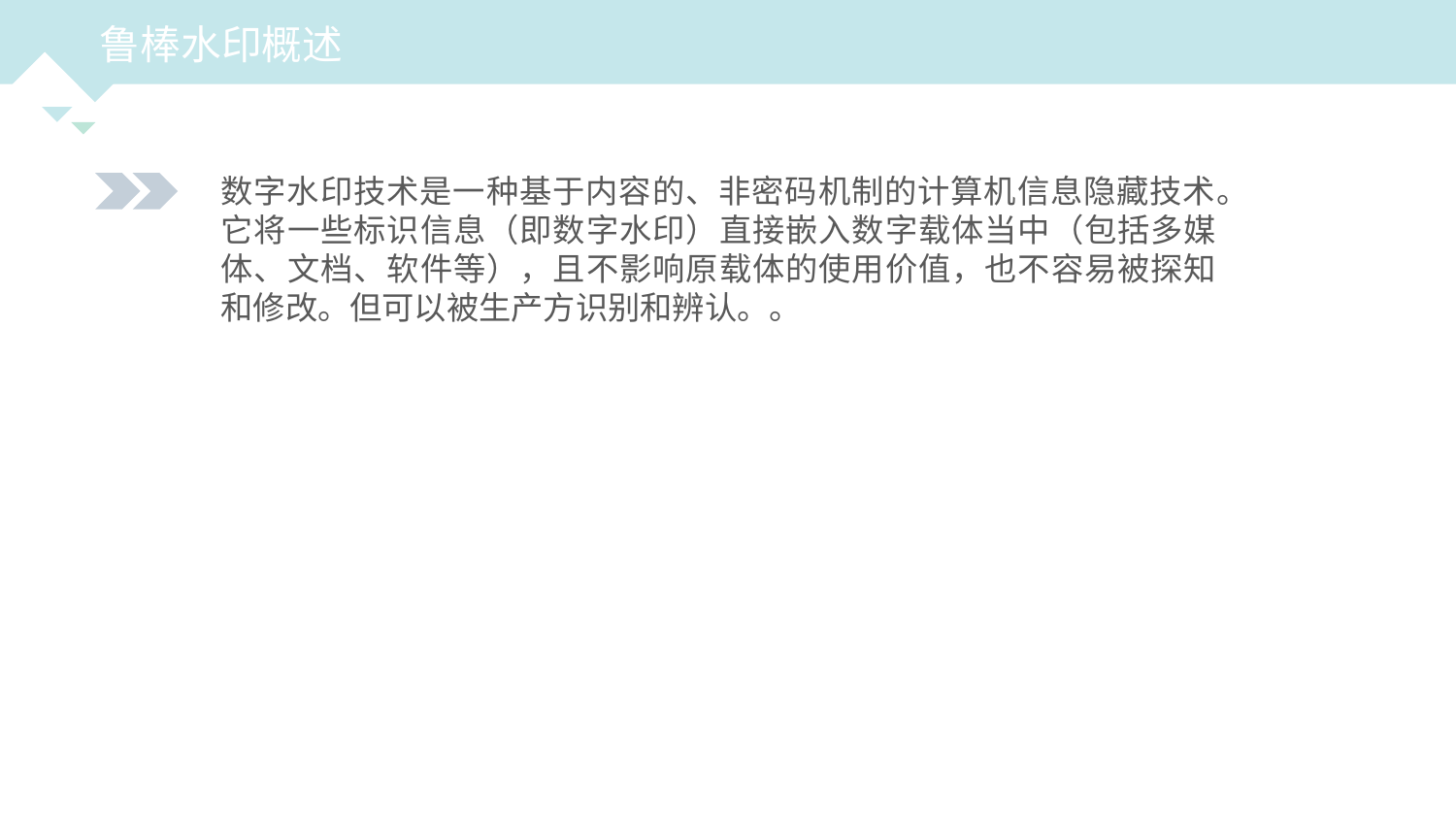

鲁棒水印概述
数字水印技术是一种基于内容的、非密码机制的计算机信息隐藏技术。它将一些标识信息（即数字水印）直接嵌入数字载体当中（包括多媒体、文档、软件等），且不影响原载体的使用价值，也不容易被探知和修改。但可以被生产方识别和辨认。。